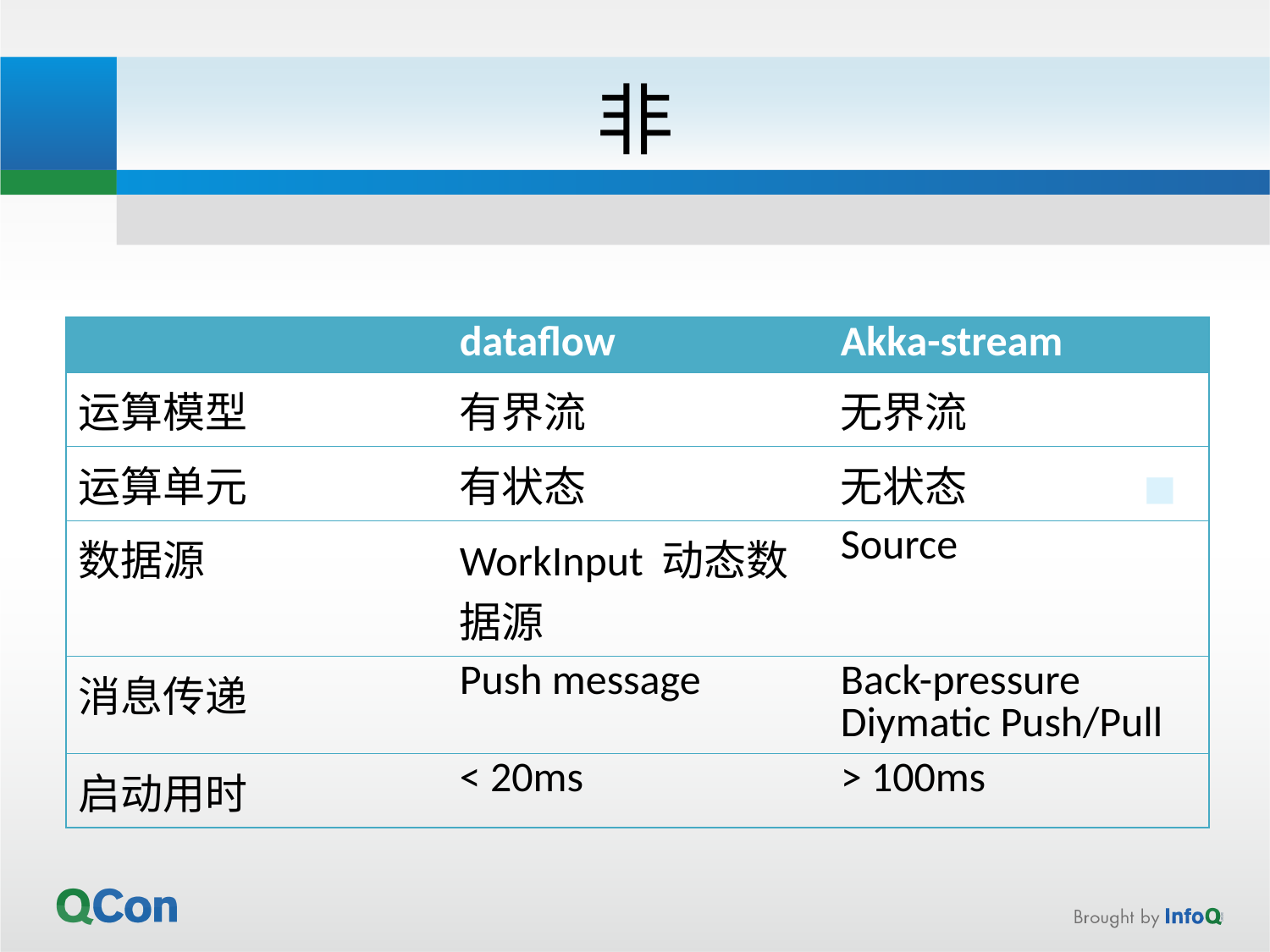

# 非
|  | dataflow | Akka-stream |
| --- | --- | --- |
| 运算模型 | 有界流 | 无界流 |
| 运算单元 | 有状态 | 无状态 |
| 数据源 | WorkInput 动态数据源 | Source |
| 消息传递 | Push message | Back-pressure Diymatic Push/Pull |
| 启动用时 | < 20ms | > 100ms |